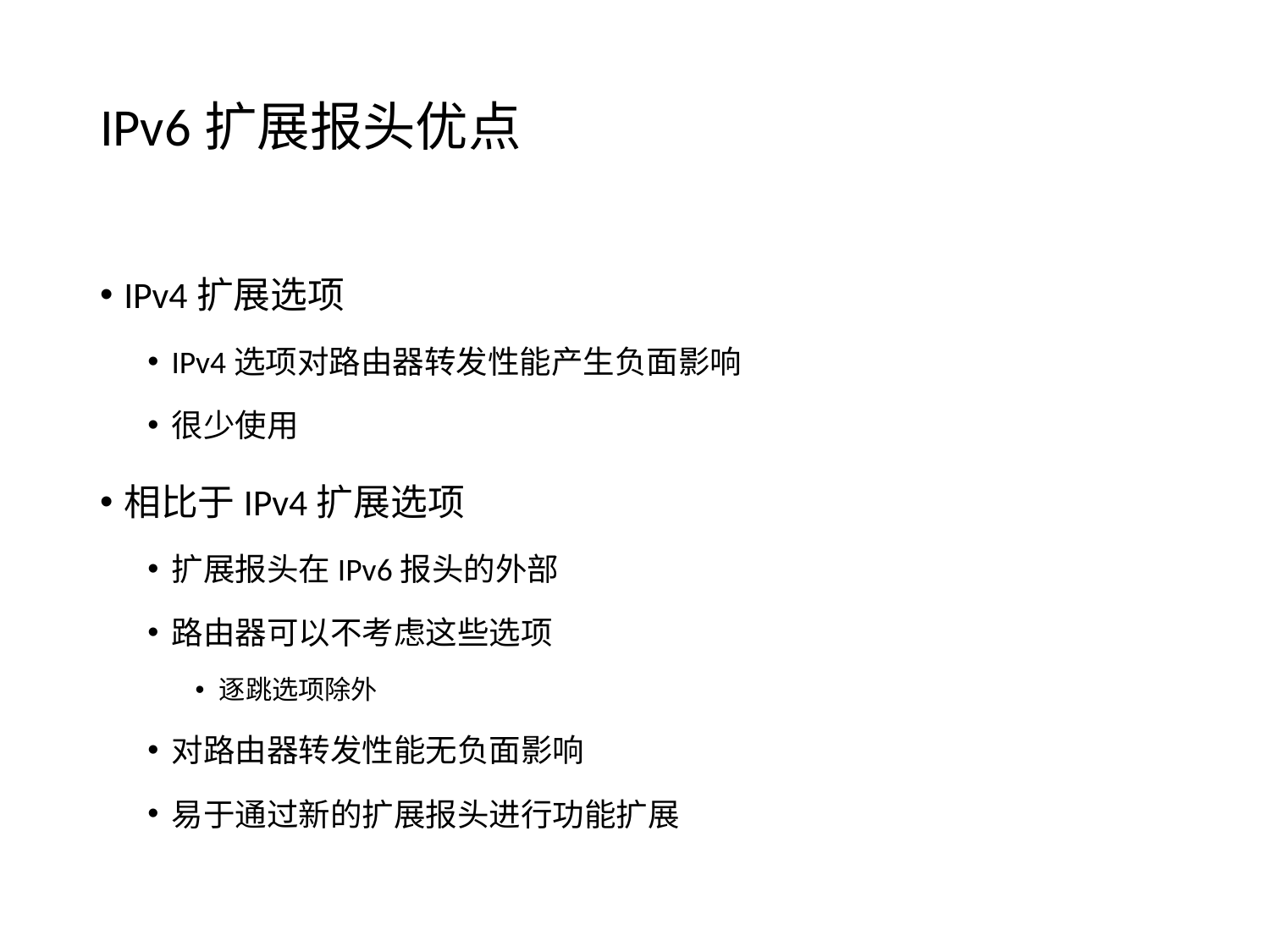

# IPv6扩展报头优点
IPv4扩展选项
IPv4选项对路由器转发性能产生负面影响
很少使用
相比于IPv4扩展选项
扩展报头在IPv6报头的外部
路由器可以不考虑这些选项
逐跳选项除外
对路由器转发性能无负面影响
易于通过新的扩展报头进行功能扩展

43